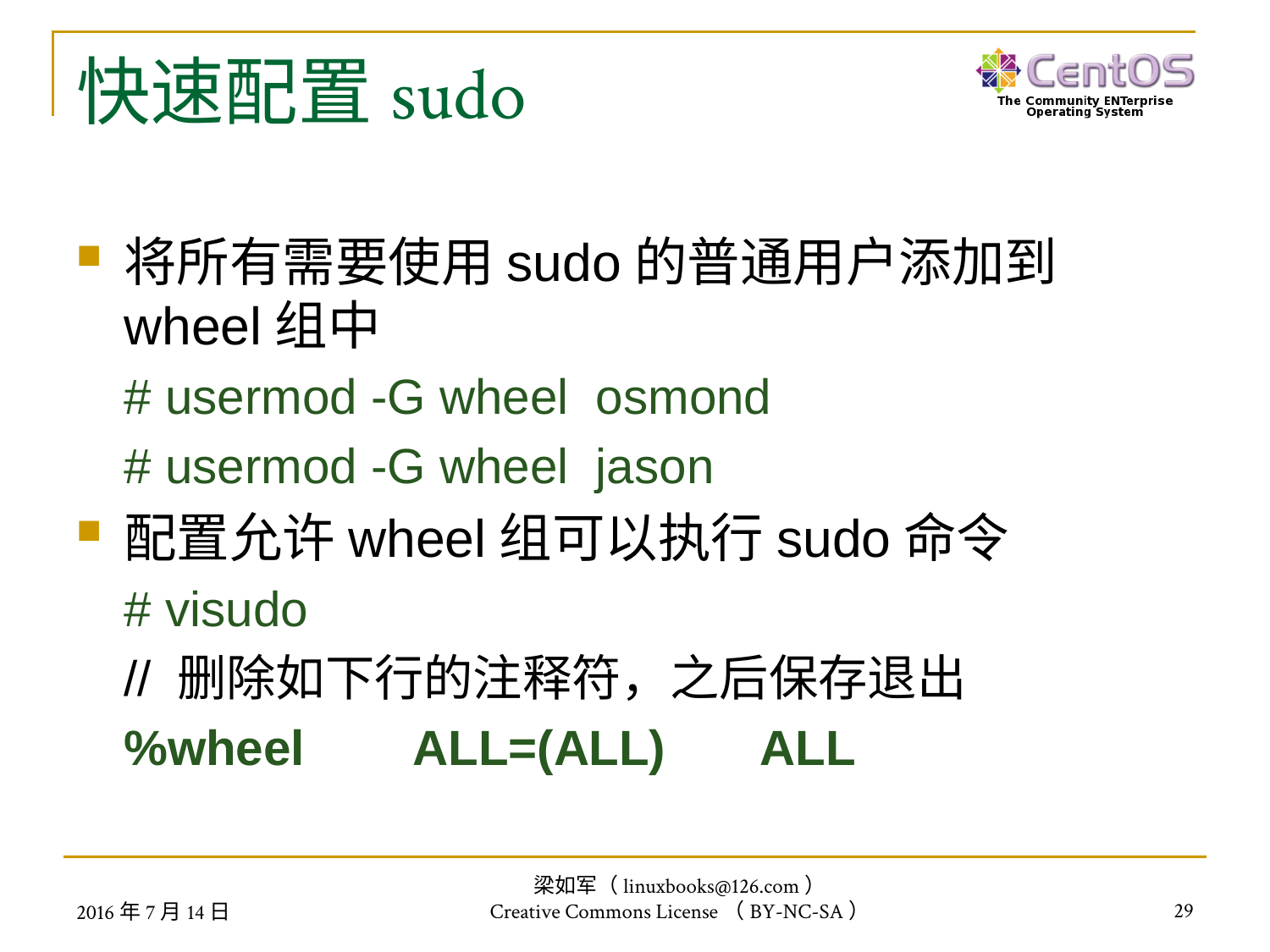

# 快速配置sudo
将所有需要使用sudo的普通用户添加到 wheel组中
# usermod -G wheel  osmond
# usermod -G wheel  jason
配置允许wheel组可以执行sudo命令
# visudo
// 删除如下行的注释符，之后保存退出
%wheel        ALL=(ALL)       ALL
梁如军（linuxbooks@126.com）
Creative Commons License（BY-NC-SA）
2016年7月14日
29